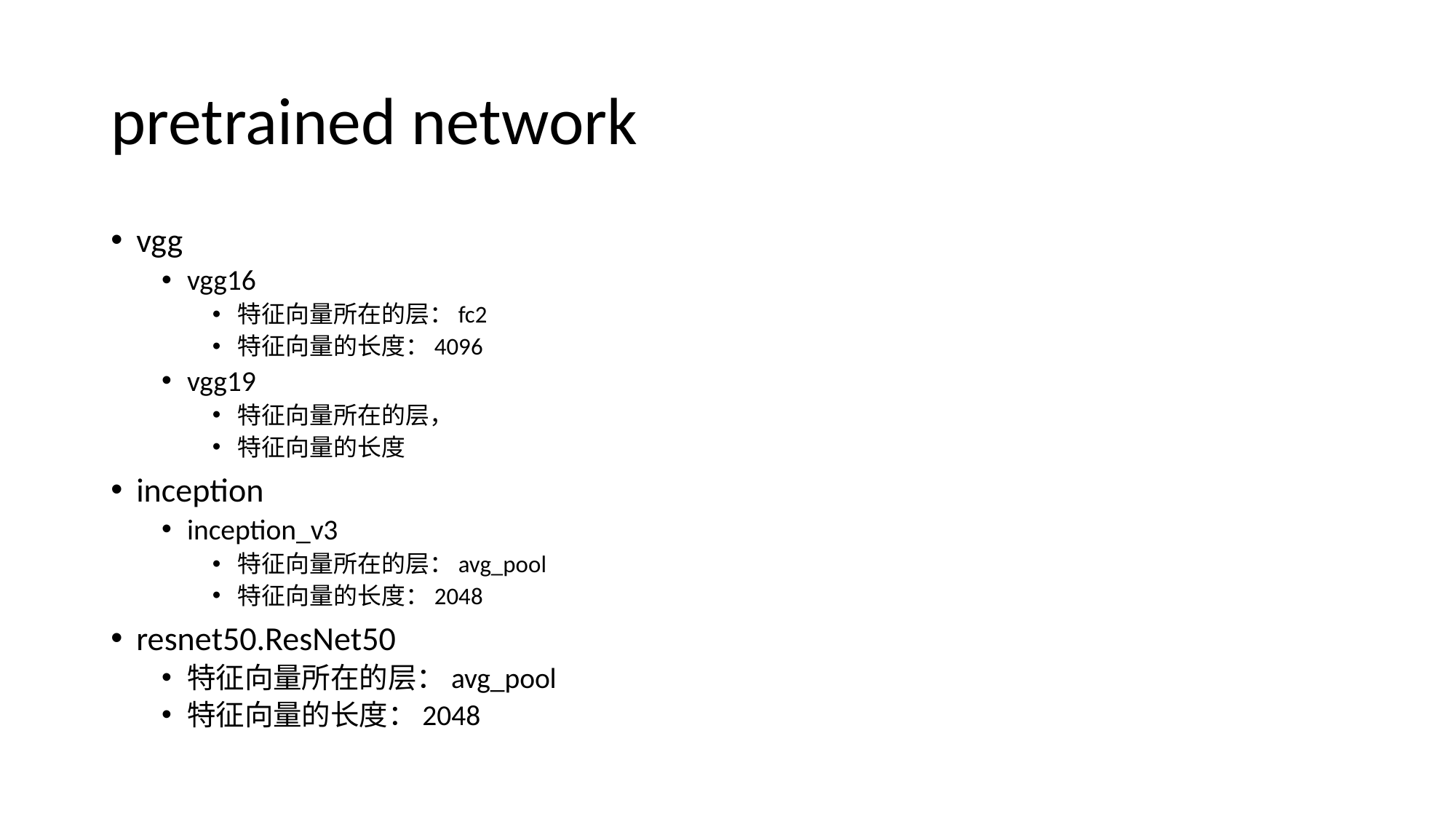

# pretrained network
vgg
vgg16
特征向量所在的层：fc2
特征向量的长度：4096
vgg19
特征向量所在的层，
特征向量的长度
inception
inception_v3
特征向量所在的层：avg_pool
特征向量的长度：2048
resnet50.ResNet50
特征向量所在的层：avg_pool
特征向量的长度：2048